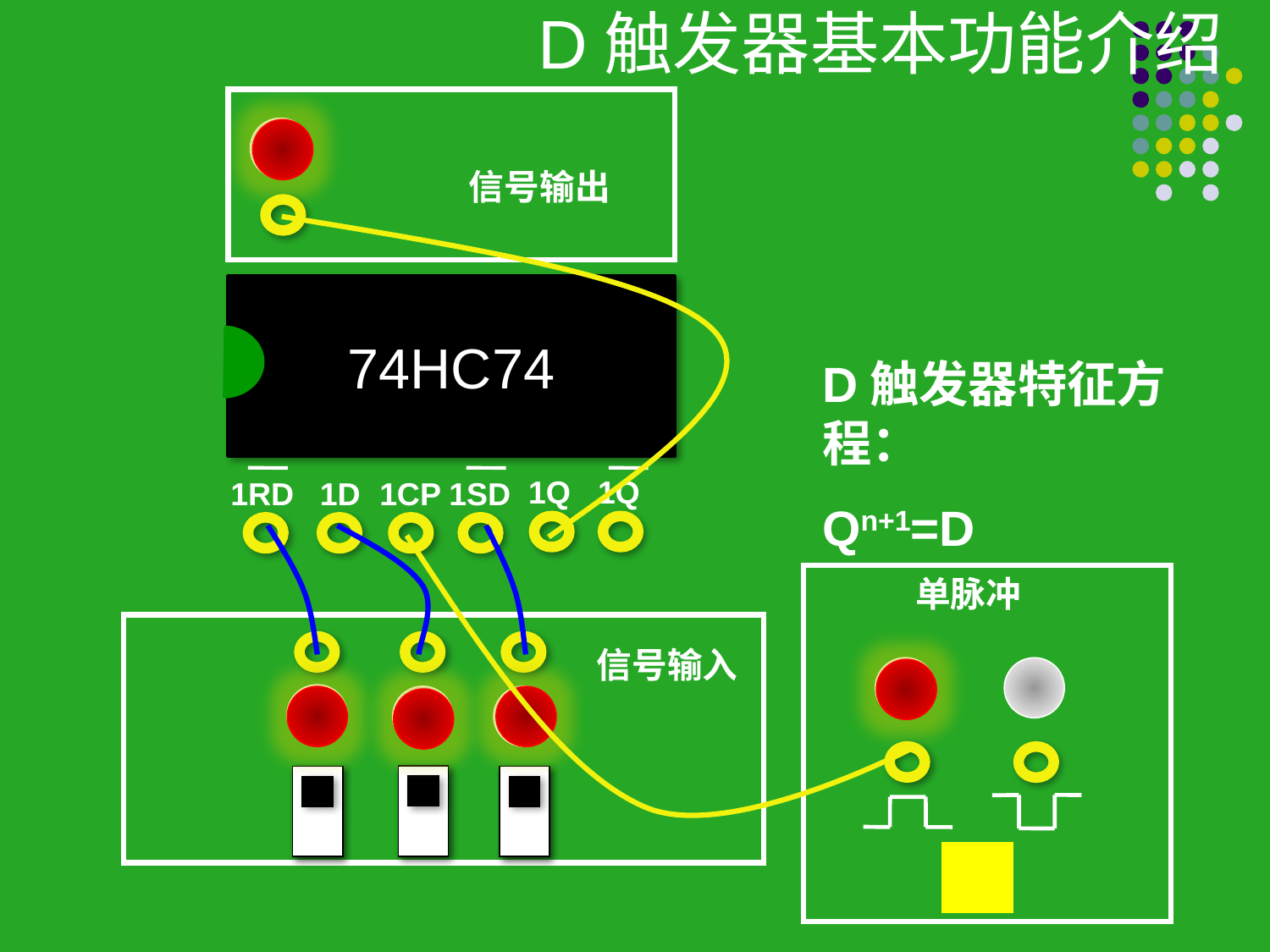

# D触发器基本功能介绍

信号输出

74HC74

D触发器特征方程：
Qn+1=D
1Q
1Q
1RD
1D
1CP
1SD

单脉冲

信号输入